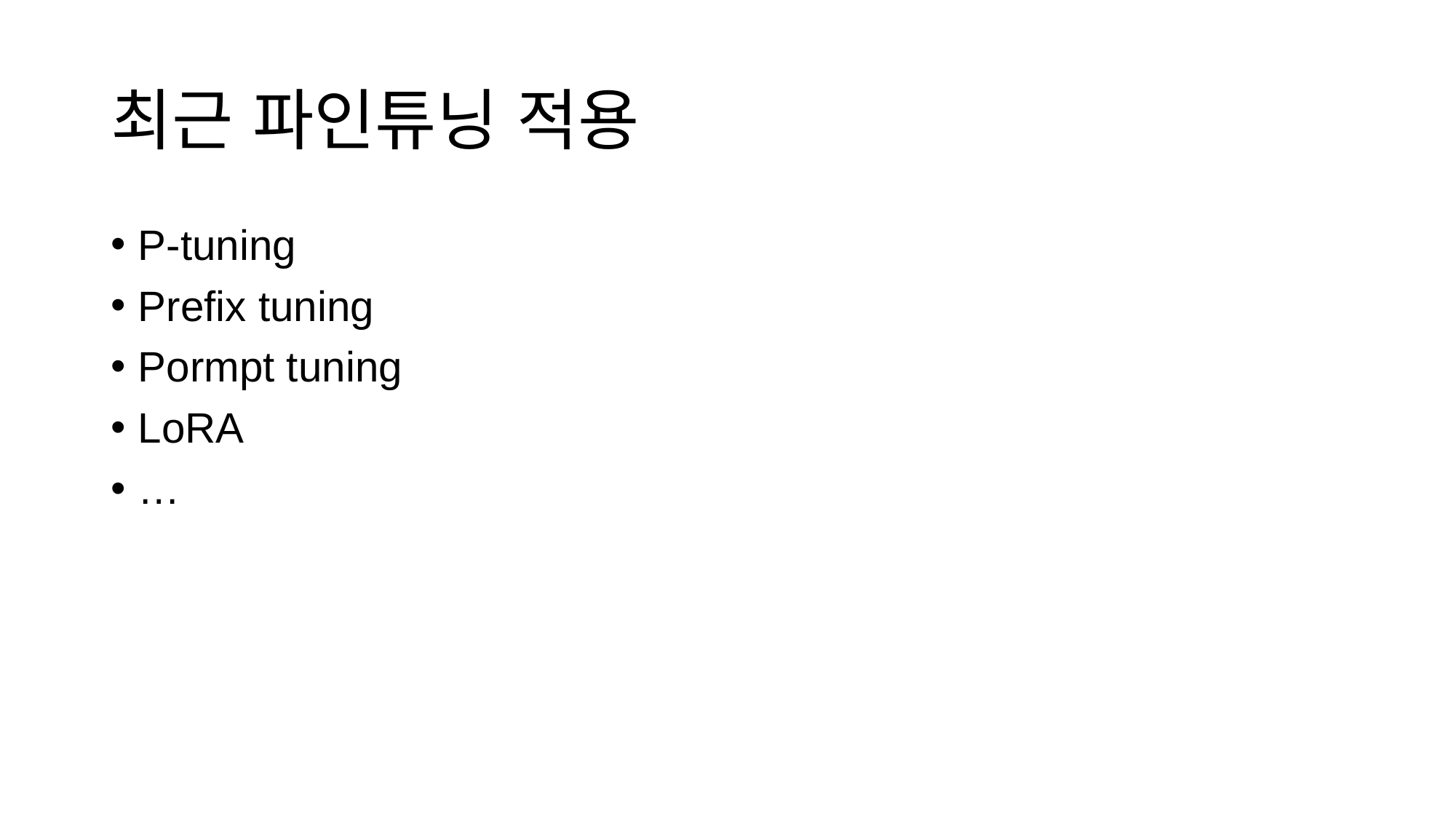

# 최근 파인튜닝 적용
P-tuning
Prefix tuning
Pormpt tuning
LoRA
…